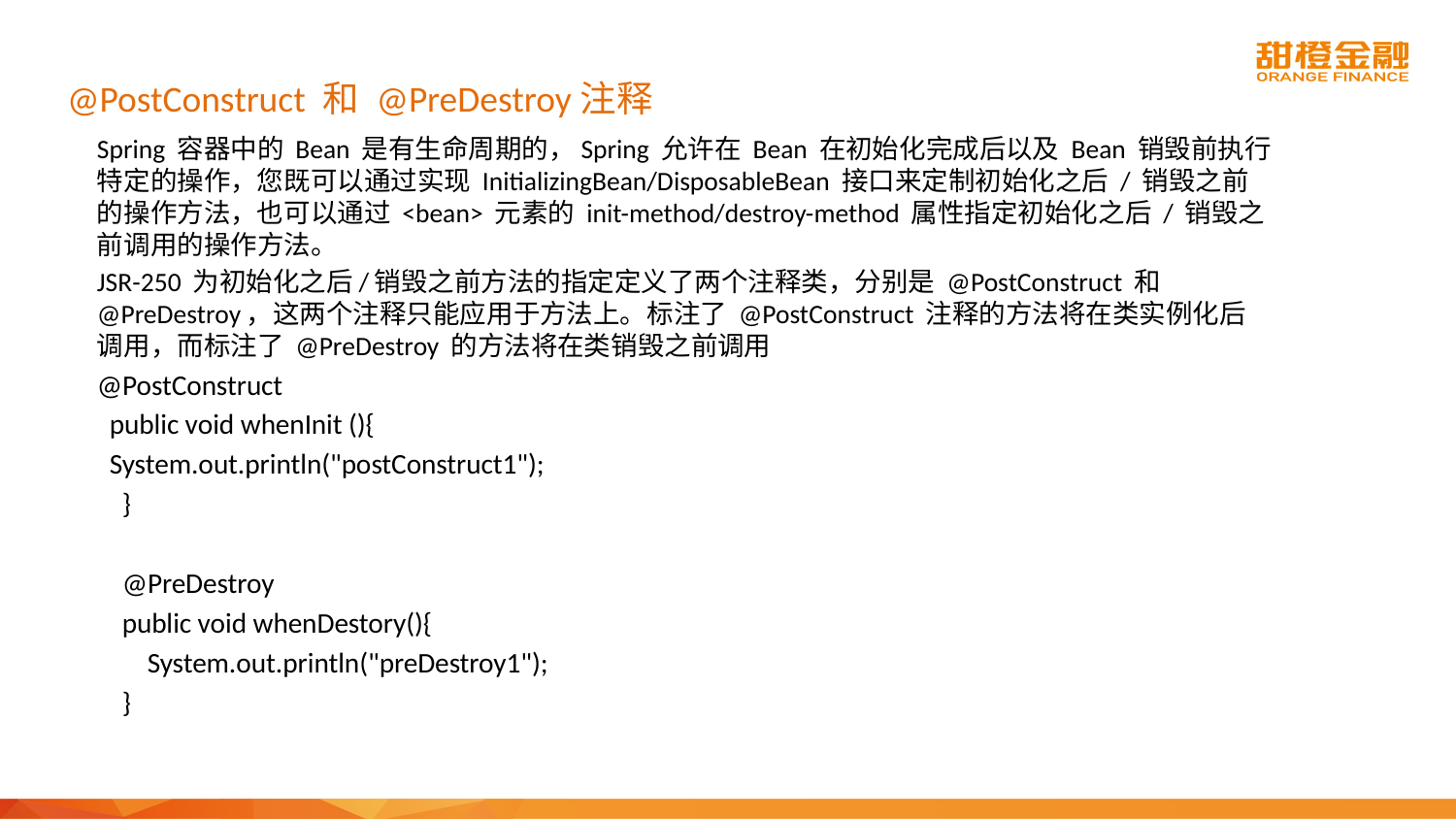

@PostConstruct 和 @PreDestroy注释
Spring 容器中的 Bean 是有生命周期的，Spring 允许在 Bean 在初始化完成后以及 Bean 销毁前执行特定的操作，您既可以通过实现 InitializingBean/DisposableBean 接口来定制初始化之后 / 销毁之前的操作方法，也可以通过 <bean> 元素的 init-method/destroy-method 属性指定初始化之后 / 销毁之前调用的操作方法。
JSR-250 为初始化之后/销毁之前方法的指定定义了两个注释类，分别是 @PostConstruct 和 @PreDestroy，这两个注释只能应用于方法上。标注了 @PostConstruct 注释的方法将在类实例化后调用，而标注了 @PreDestroy 的方法将在类销毁之前调用
@PostConstruct
  public void whenInit (){
  System.out.println("postConstruct1");
    }

    @PreDestroy
    public void whenDestory(){
        System.out.println("preDestroy1");
    }